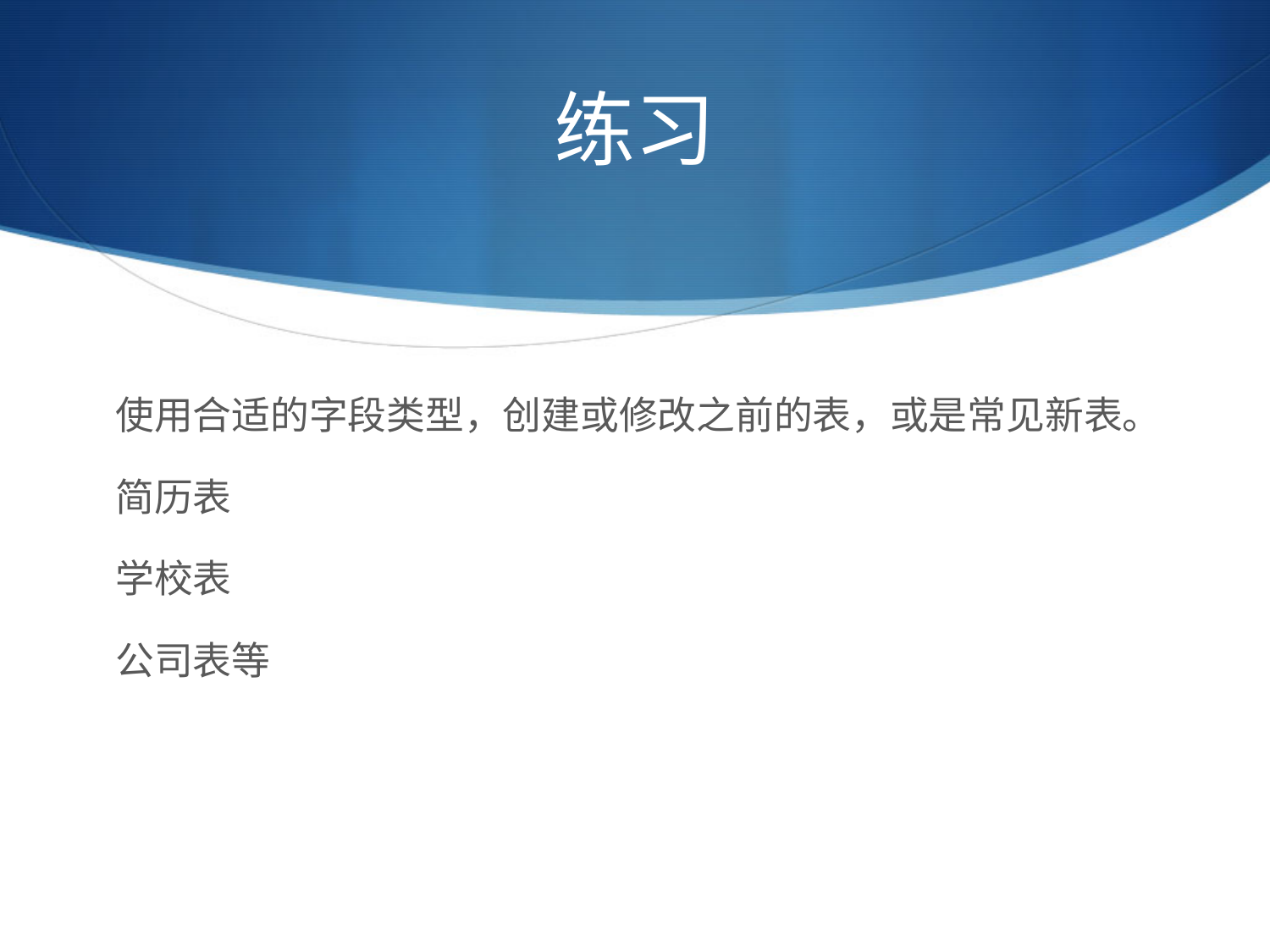

# 练习
使用合适的字段类型，创建或修改之前的表，或是常见新表。
简历表
学校表
公司表等